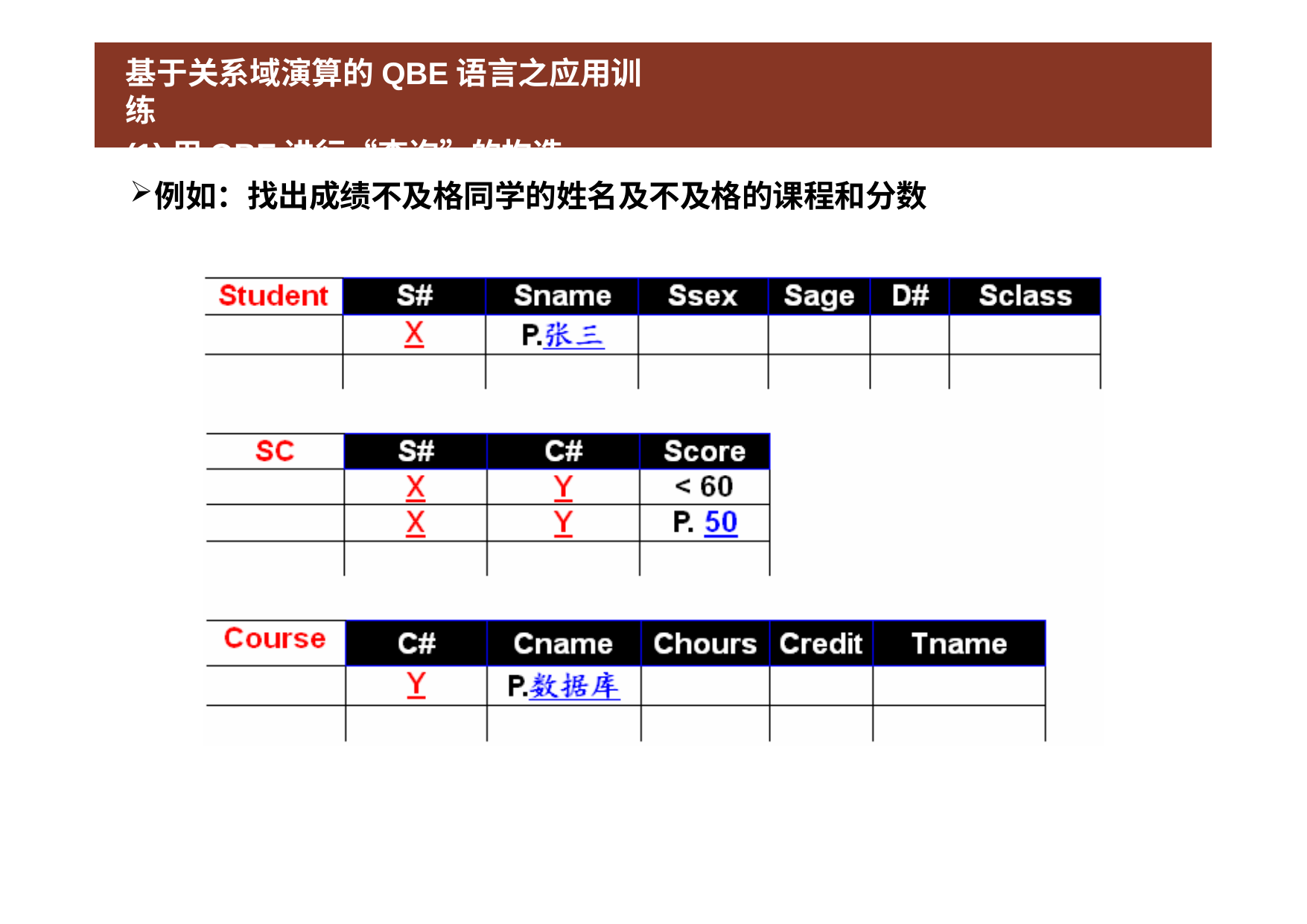

# 基于关系域演算的QBE语言之应用训练
(1)用QBE进行“查询”的构造
例如：找出成绩不及格同学的姓名及不及格的课程和分数